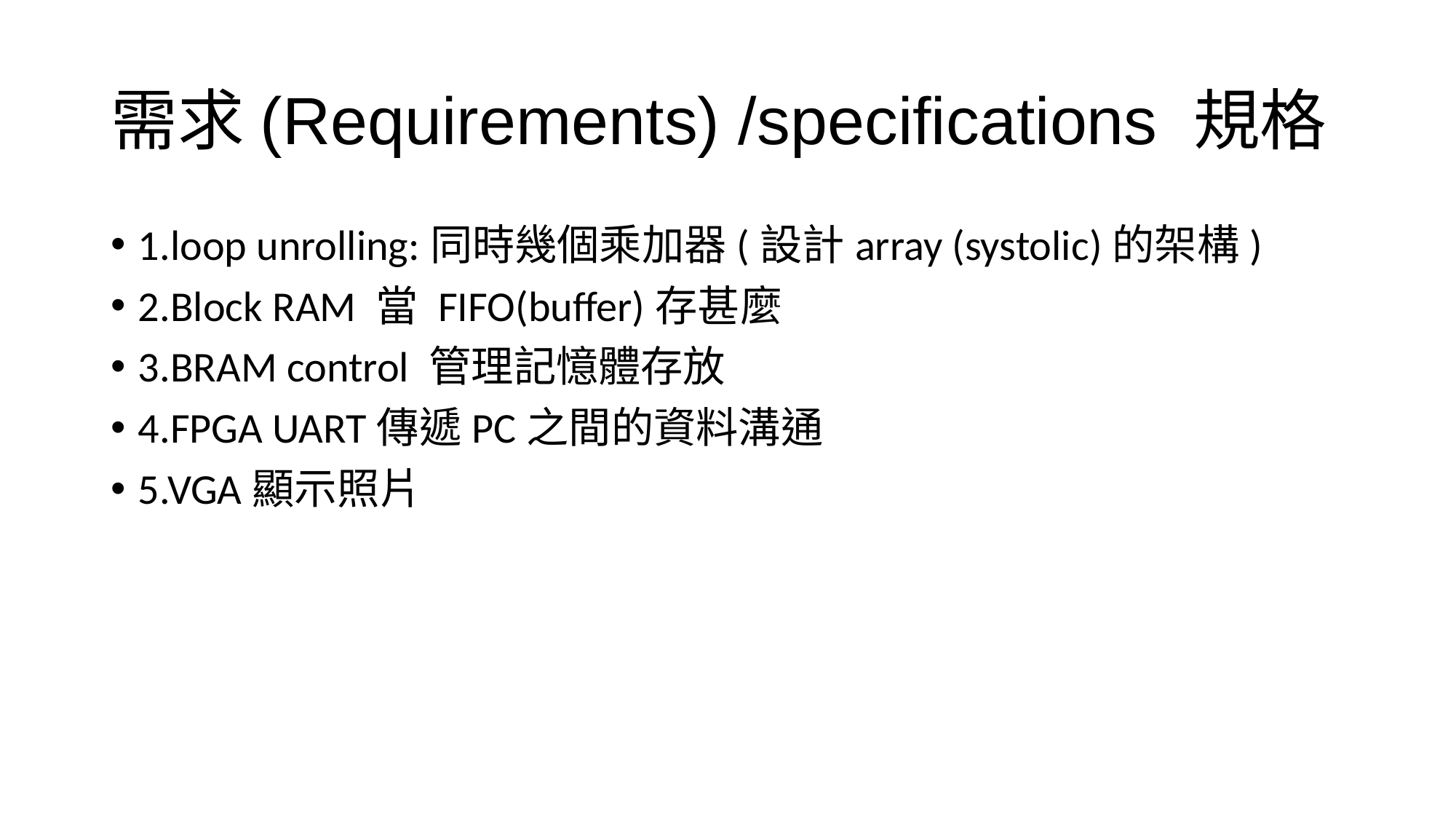

# 需求(Requirements) /specifications 規格
1.loop unrolling:同時幾個乘加器(設計array (systolic)的架構)
2.Block RAM 當 FIFO(buffer)存甚麼
3.BRAM control 管理記憶體存放
4.FPGA UART傳遞PC之間的資料溝通
5.VGA顯示照片